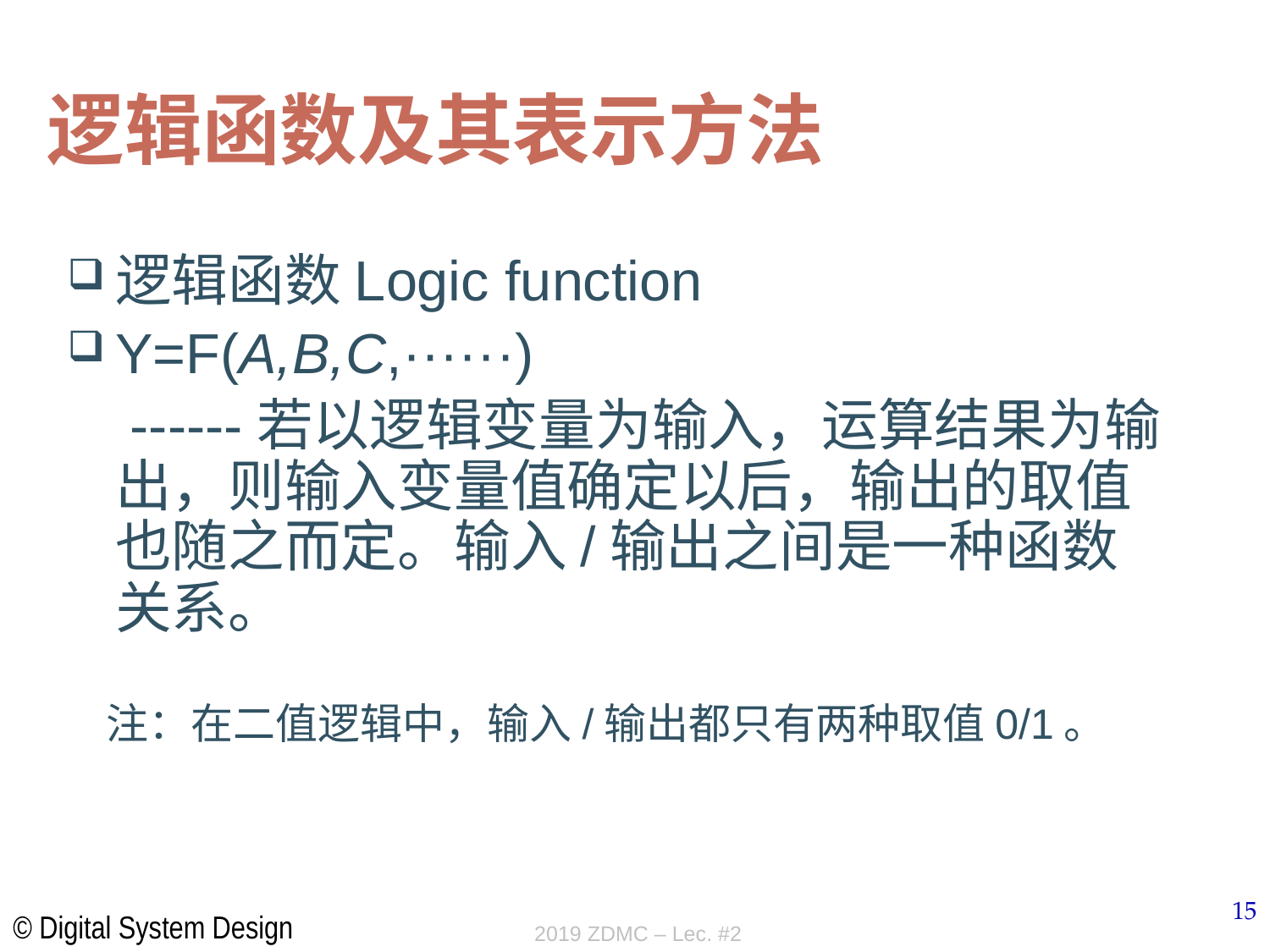

逻辑函数及其表示方法
逻辑函数Logic function
Y=F(A,B,C,······)
    ------若以逻辑变量为输入，运算结果为输出，则输入变量值确定以后，输出的取值也随之而定。输入/输出之间是一种函数关系。

   注：在二值逻辑中，输入/输出都只有两种取值0/1。
2019 ZDMC – Lec. #2
15